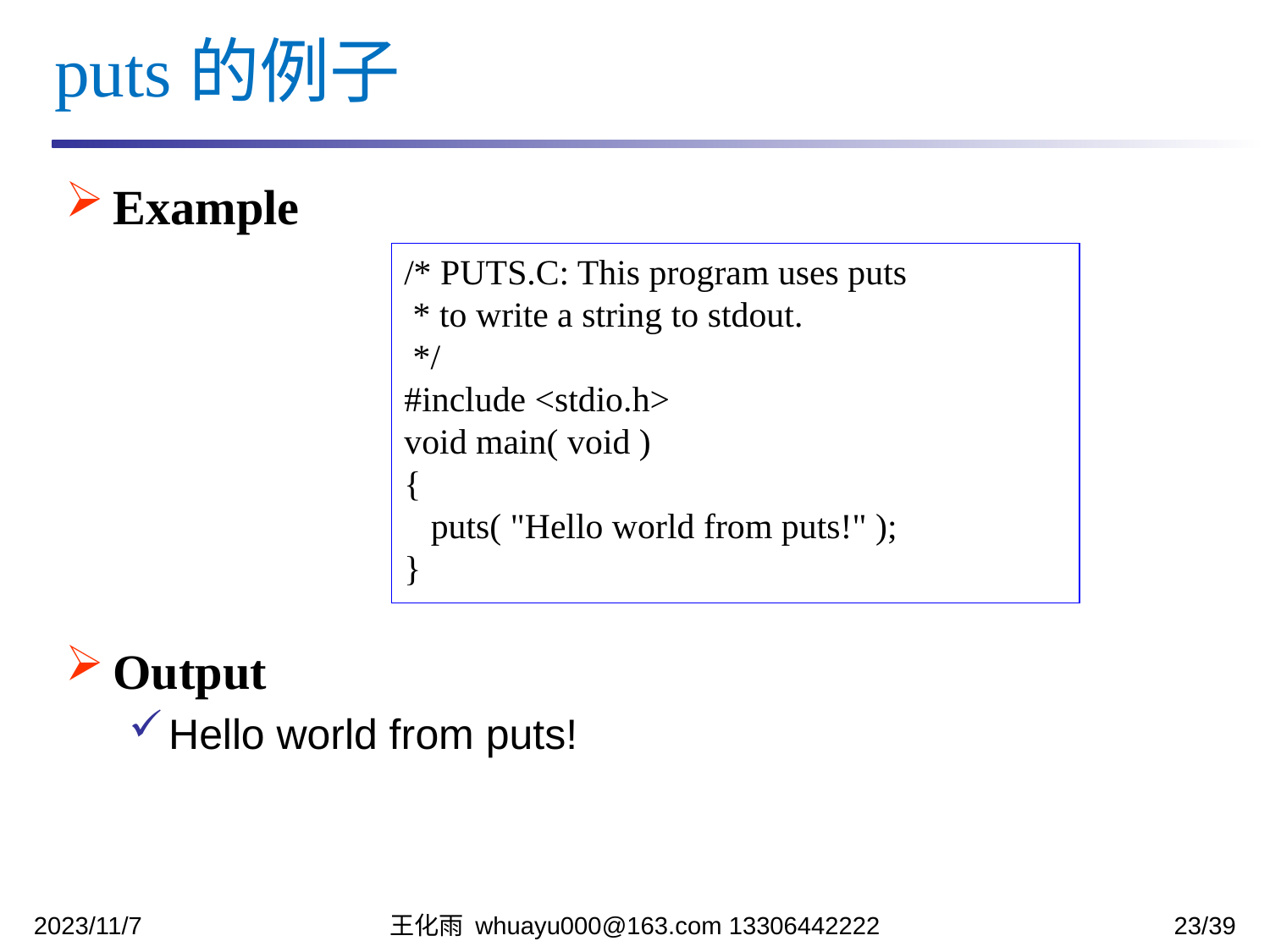

puts的例子
Example

Output
Hello world from puts!
/* PUTS.C: This program uses puts
 * to write a string to stdout.
 */
#include <stdio.h>
void main( void )
{
   puts( "Hello world from puts!" );
}
2023/11/7
王化雨 whuayu000@163.com 13306442222
23/39